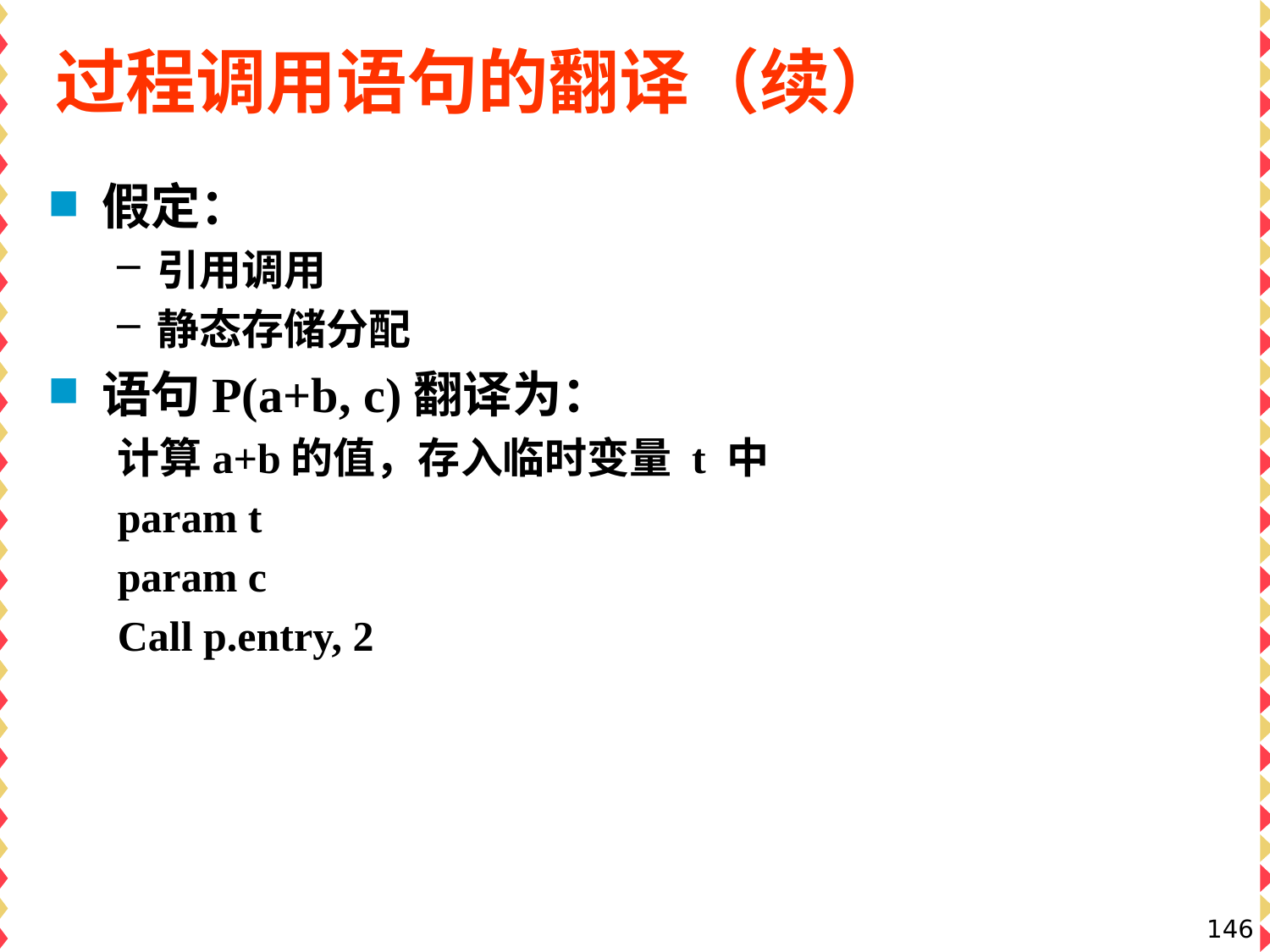

# 过程调用语句的翻译（续）
假定：
引用调用
静态存储分配
语句P(a+b, c)翻译为：
计算a+b的值，存入临时变量 t 中
param t
param c
Call p.entry, 2
146